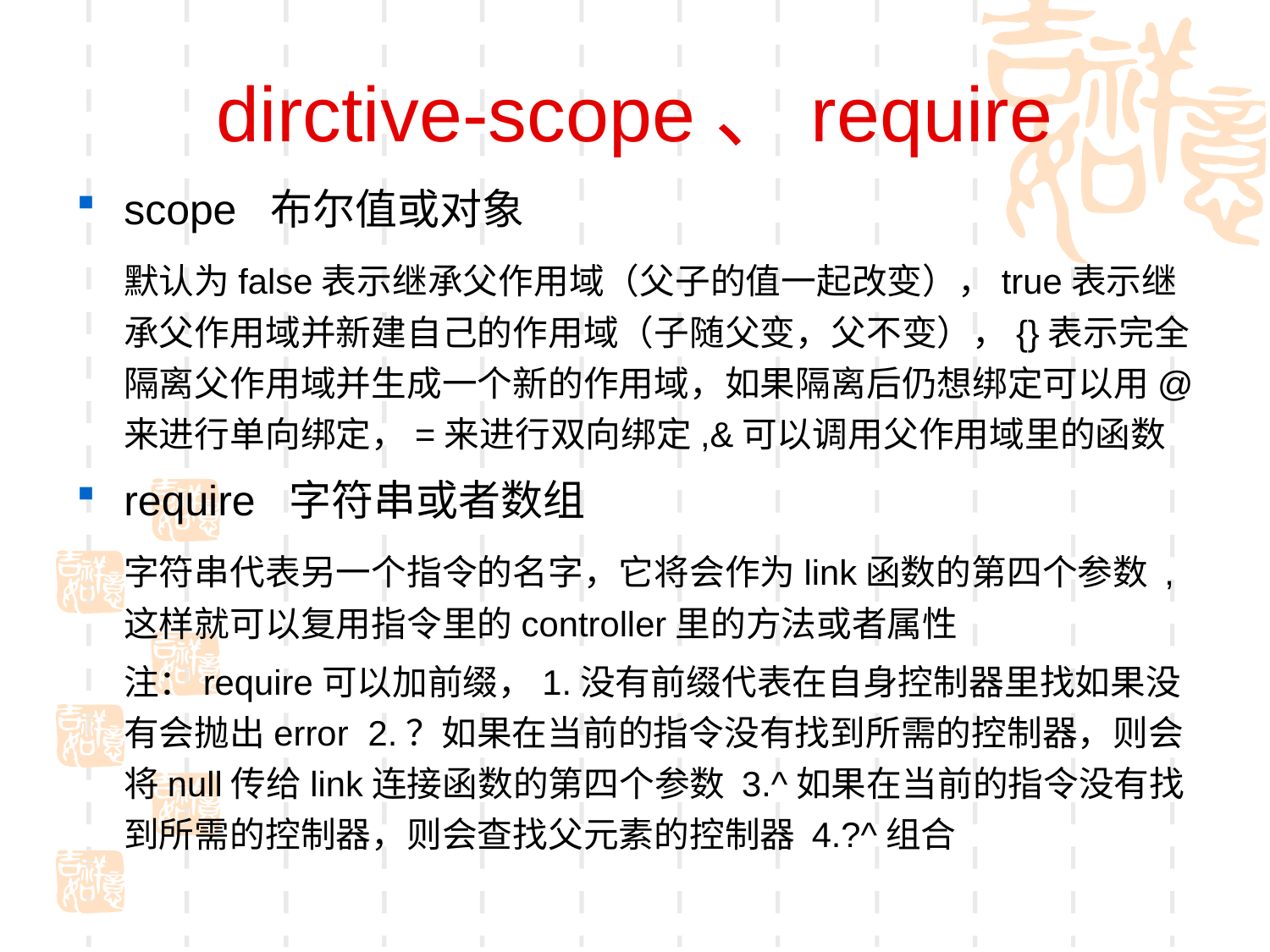

dirctive-scope、require
scope  布尔值或对象
	默认为false表示继承父作用域（父子的值一起改变），true表示继承父作用域并新建自己的作用域（子随父变，父不变），{}表示完全隔离父作用域并生成一个新的作用域，如果隔离后仍想绑定可以用@来进行单向绑定，=来进行双向绑定,&可以调用父作用域里的函数
require  字符串或者数组
	字符串代表另一个指令的名字，它将会作为link函数的第四个参数 ,这样就可以复用指令里的controller里的方法或者属性
	注：require可以加前缀，1.没有前缀代表在自身控制器里找如果没有会抛出error  2.？如果在当前的指令没有找到所需的控制器，则会将null传给link连接函数的第四个参数 3.^如果在当前的指令没有找到所需的控制器，则会查找父元素的控制器 4.?^组合